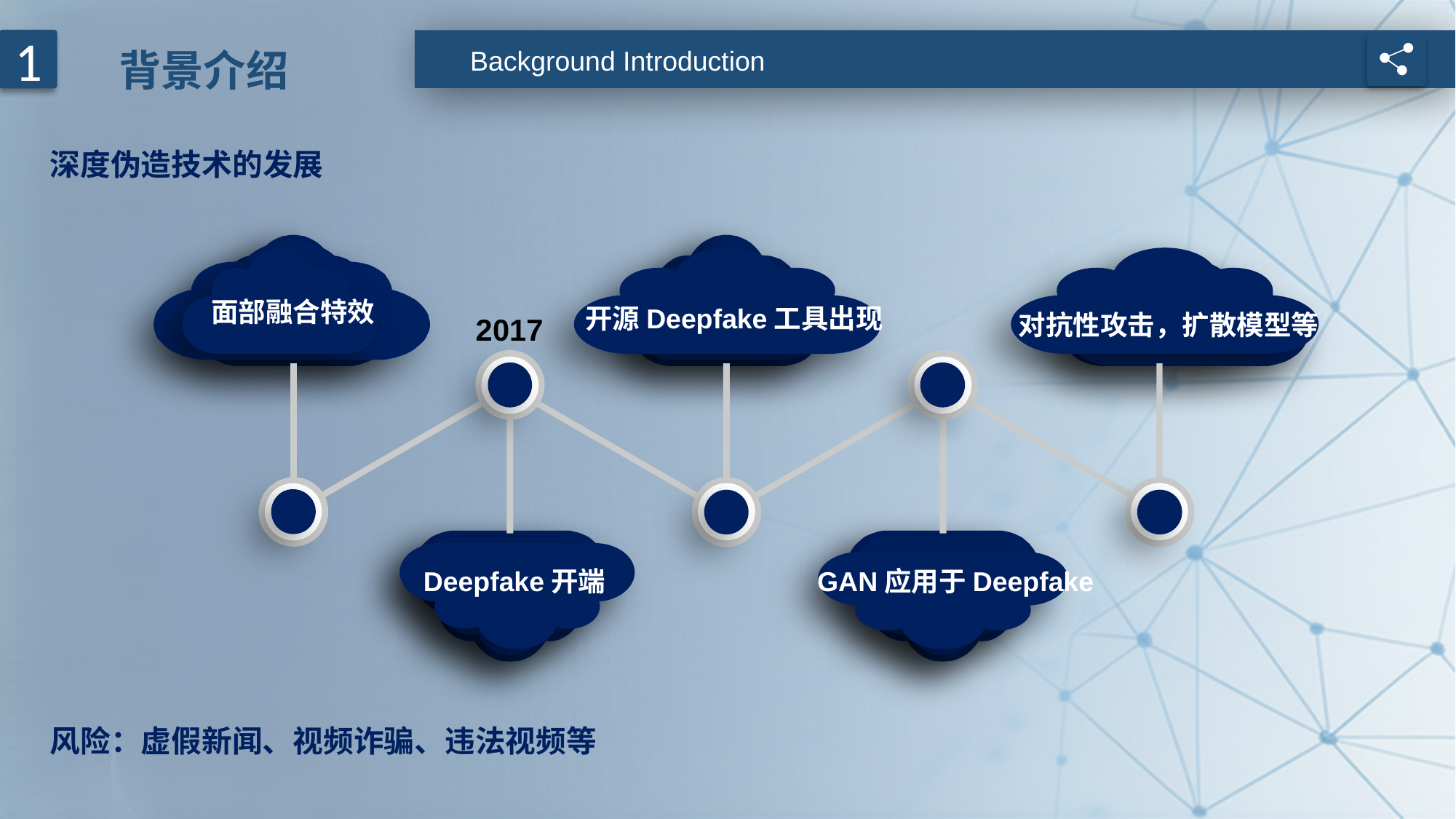

背景介绍
1

Background Introduction

深度伪造技术的发展

面部融合特效

开源Deepfake工具出现

对抗性攻击，扩散模型等

2017

Deepfake开端
GAN应用于Deepfake
风险：虚假新闻、视频诈骗、违法视频等